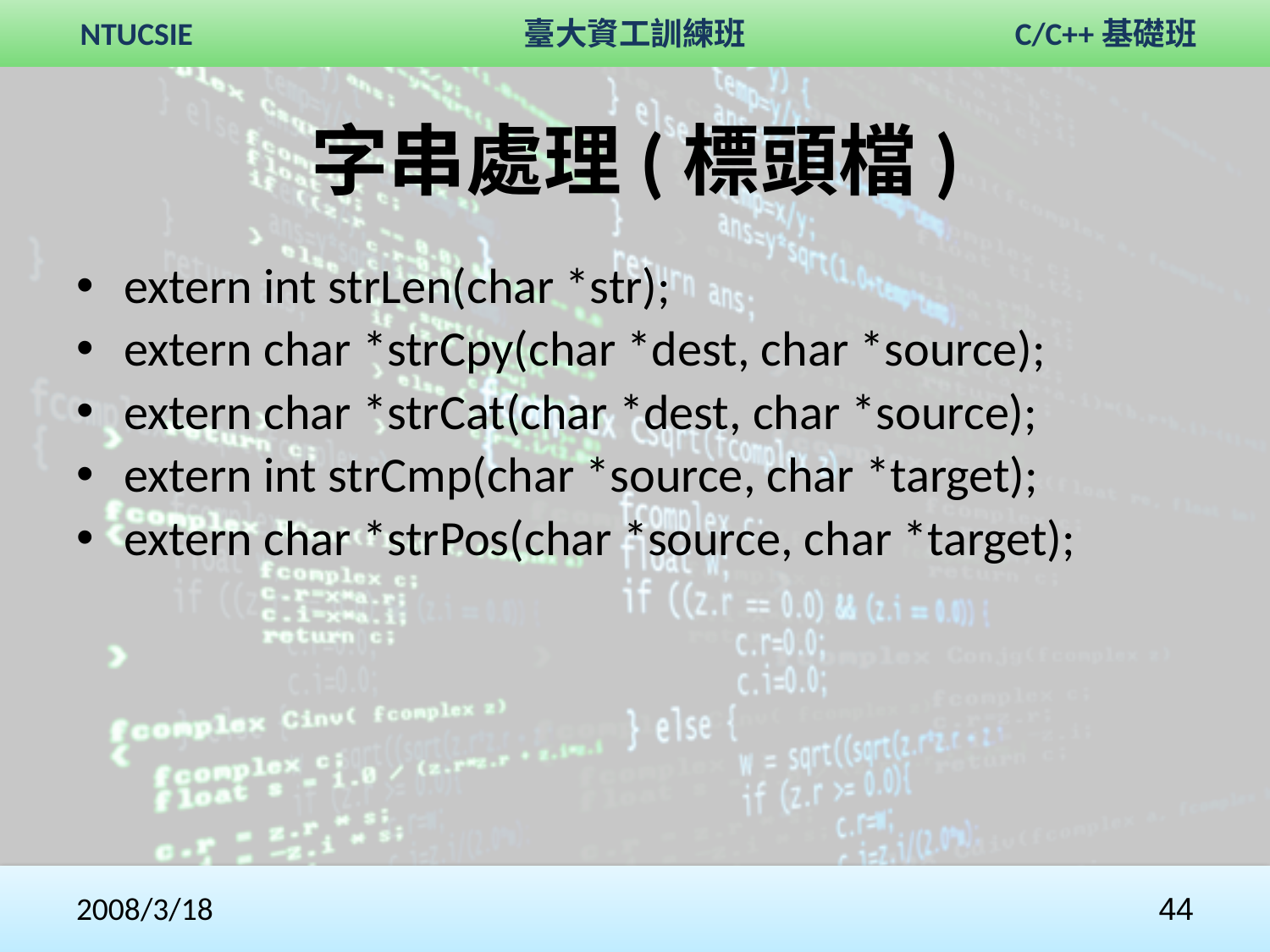

# 字串處理(標頭檔)
extern int strLen(char *str);
extern char *strCpy(char *dest, char *source);
extern char *strCat(char *dest, char *source);
extern int strCmp(char *source, char *target);
extern char *strPos(char *source, char *target);

2008/3/18
44